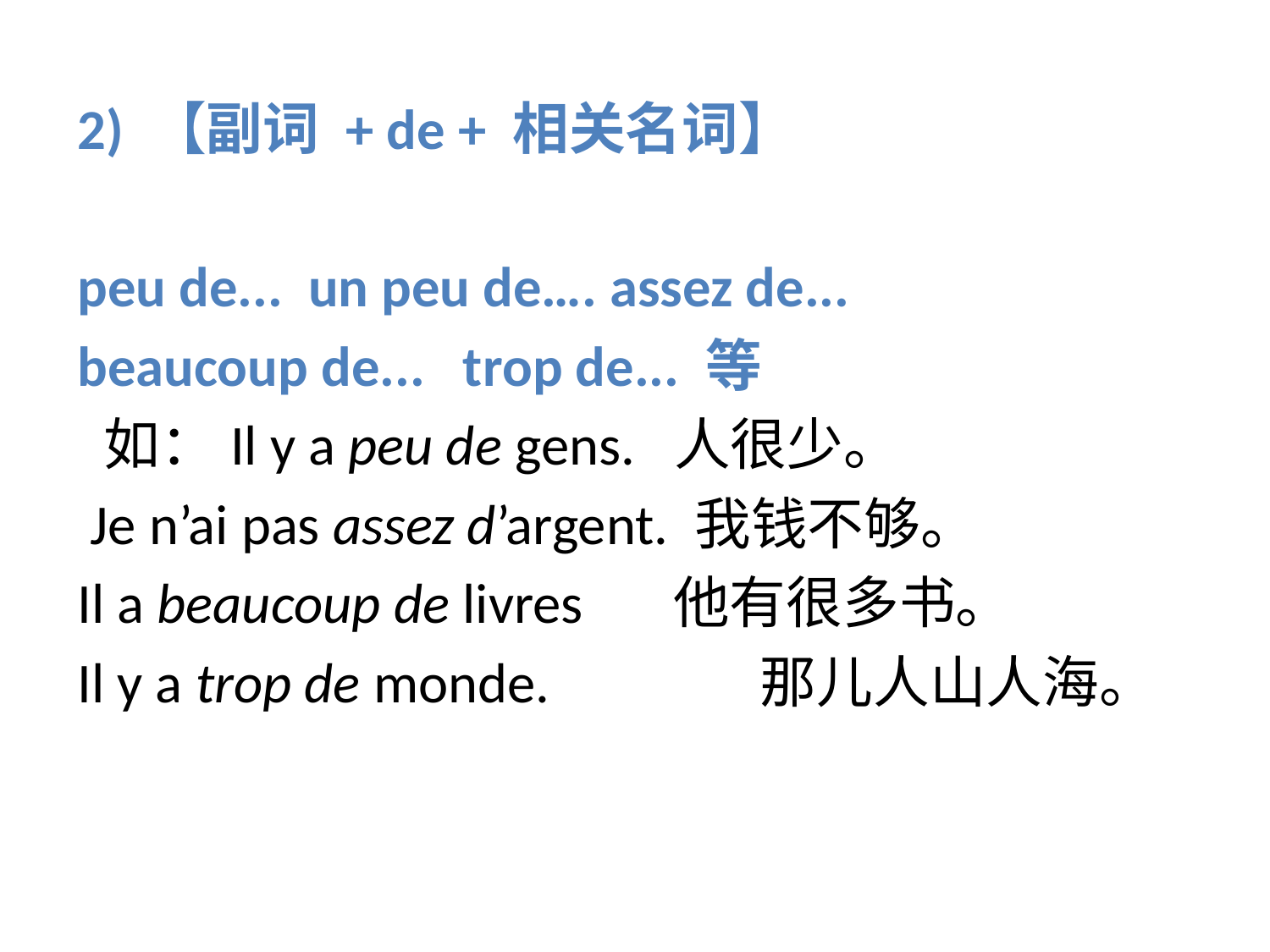

#
2) 【副词 + de + 相关名词】

peu de...  un peu de…. assez de...
beaucoup de...   trop de... 等
 如：Il y a peu de gens.  人很少。
 Je n’ai pas assez d’argent. 我钱不够。
Il a beaucoup de livres      他有很多书。
Il y a trop de monde.		那儿人山人海。